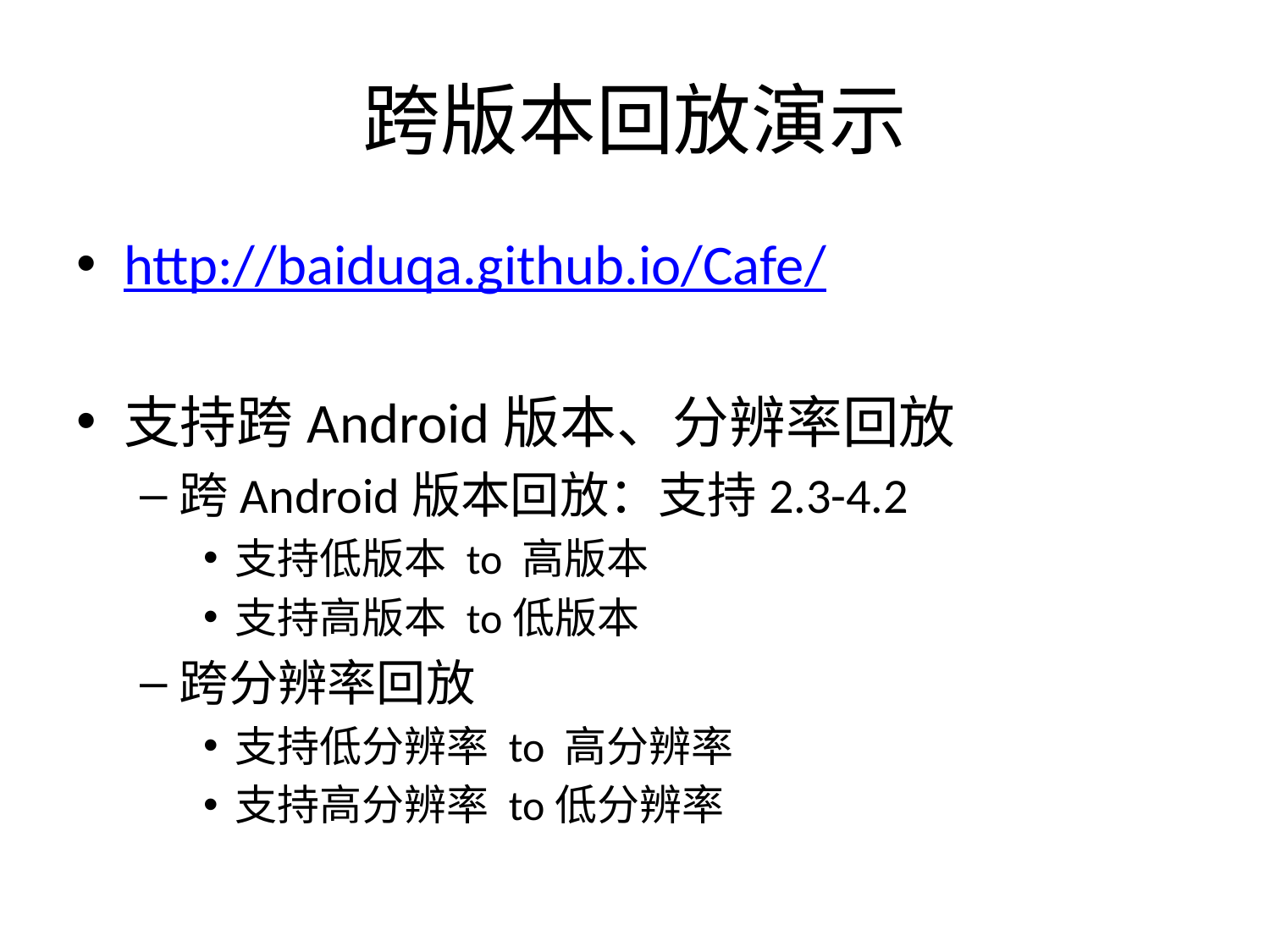

# 跨版本回放演示
http://baiduqa.github.io/Cafe/

支持跨Android版本、分辨率回放
跨Android版本回放：支持2.3-4.2
支持低版本 to 高版本
支持高版本 to低版本
跨分辨率回放
支持低分辨率 to 高分辨率
支持高分辨率 to低分辨率